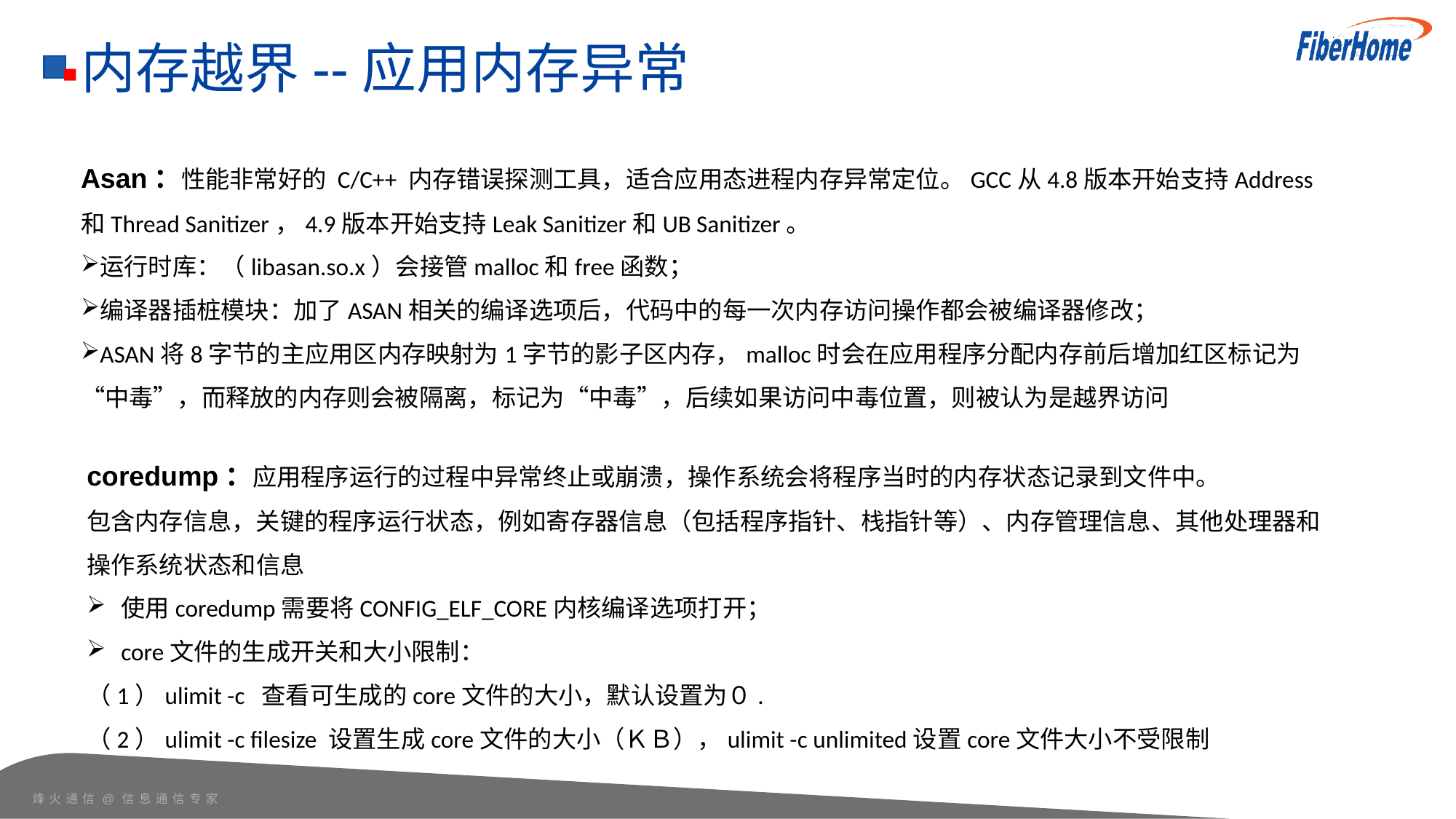

内存越界--应用内存异常
Asan：性能非常好的 C/C++ 内存错误探测工具，适合应用态进程内存异常定位。GCC从4.8版本开始支持Address和Thread Sanitizer，4.9版本开始支持Leak Sanitizer和UB Sanitizer。
运行时库：（libasan.so.x）会接管malloc和free函数；
编译器插桩模块：加了ASAN相关的编译选项后，代码中的每一次内存访问操作都会被编译器修改；
ASAN将8字节的主应用区内存映射为1字节的影子区内存，malloc时会在应用程序分配内存前后增加红区标记为“中毒”，而释放的内存则会被隔离，标记为“中毒”，后续如果访问中毒位置，则被认为是越界访问

coredump：应用程序运行的过程中异常终止或崩溃，操作系统会将程序当时的内存状态记录到文件中。
包含内存信息，关键的程序运行状态，例如寄存器信息（包括程序指针、栈指针等）、内存管理信息、其他处理器和操作系统状态和信息
使用coredump需要将CONFIG_ELF_CORE内核编译选项打开；
core文件的生成开关和大小限制：
（1）ulimit -c  查看可生成的core文件的大小，默认设置为０.
（2）ulimit -c filesize 设置生成core文件的大小（ＫＢ），ulimit -c unlimited设置core文件大小不受限制